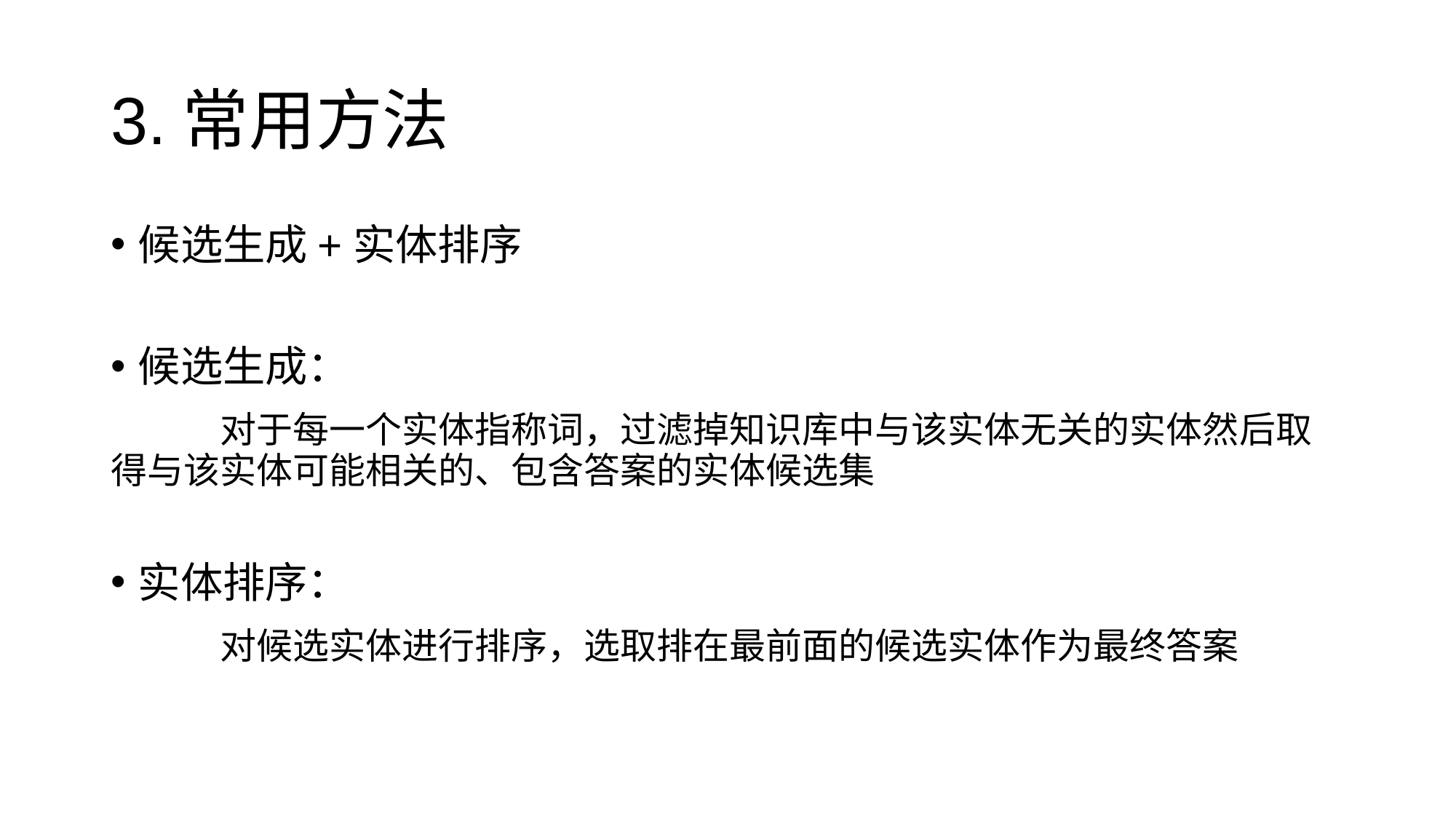

# 3.常用方法
候选生成+实体排序

候选生成：
	对于每一个实体指称词，过滤掉知识库中与该实体无关的实体然后取得与该实体可能相关的、包含答案的实体候选集

实体排序：
	对候选实体进行排序，选取排在最前面的候选实体作为最终答案